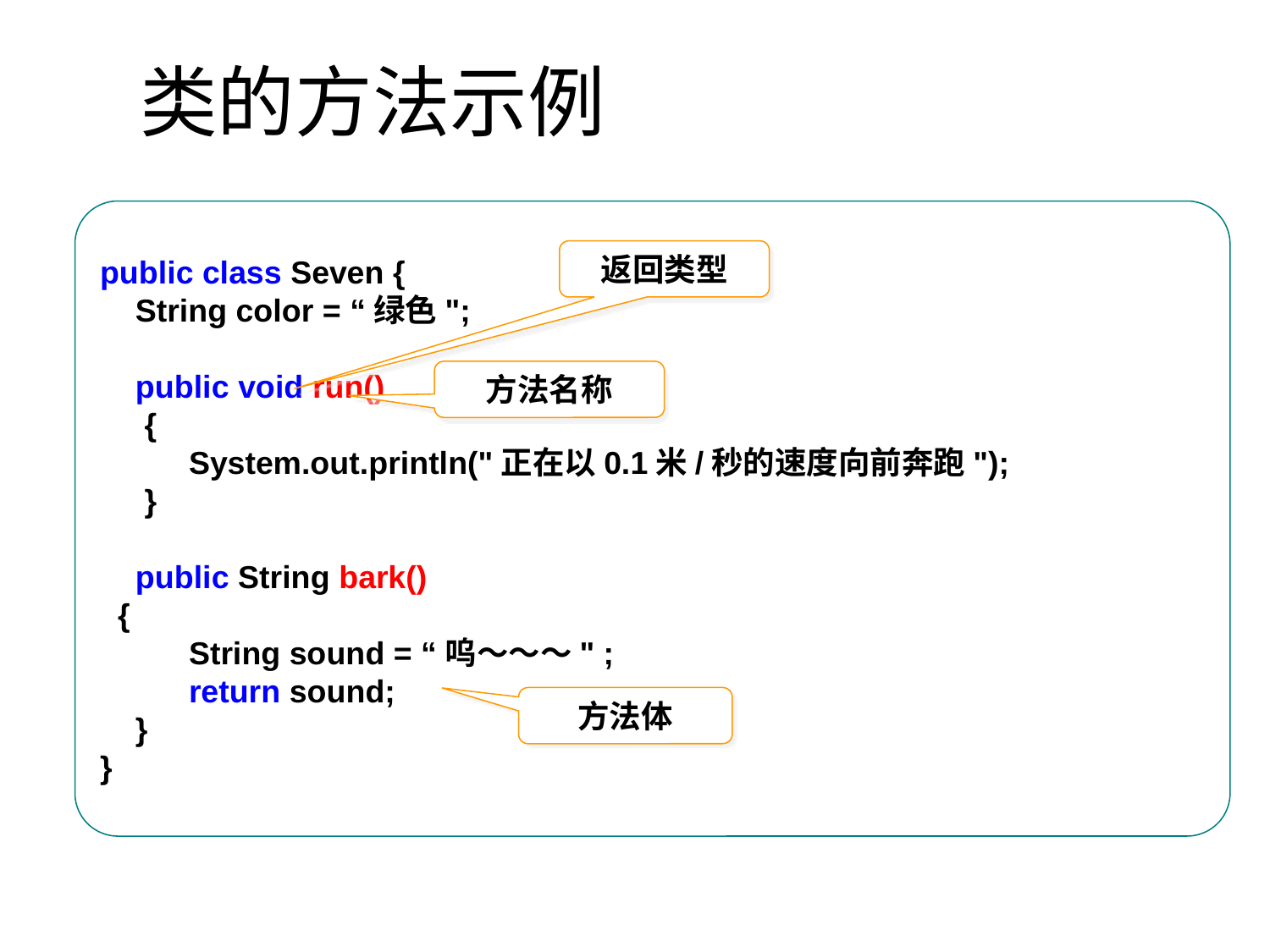

# 类的方法示例
public class Seven {
    String color = “绿色";

    public void run()
     {
          System.out.println("正在以0.1米/秒的速度向前奔跑");
     }

    public String bark()
  {
          String sound = “呜～～～" ;
          return sound;
    }
}
返回类型
方法名称
方法体